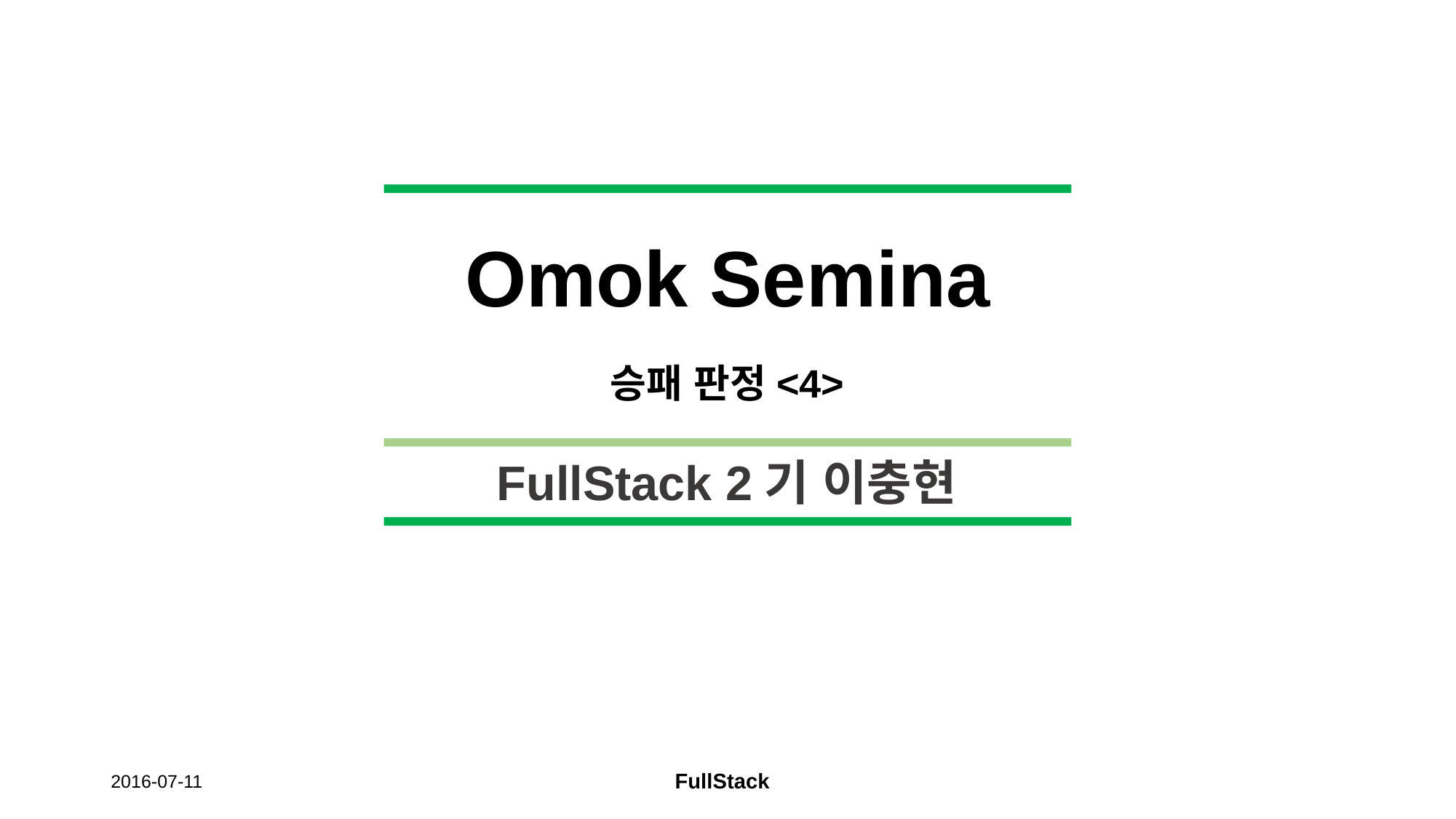

# Omok Semina
승패 판정<4>
FullStack 2기 이충현
2016-07-11